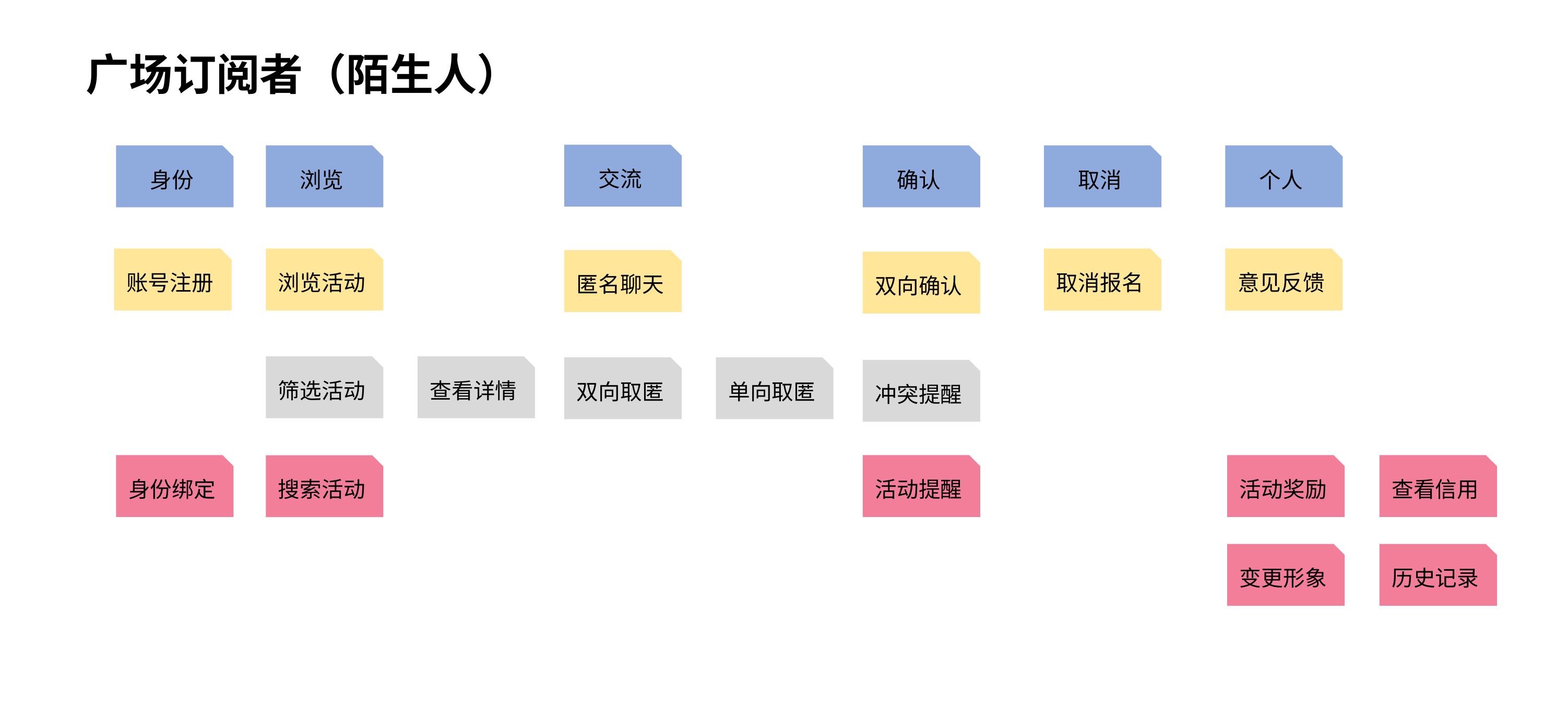

广场订阅者（陌生人）
交流
浏览
个人
身份
确认
取消
浏览活动
账号注册
意见反馈
取消报名
匿名聊天
双向确认
查看详情
筛选活动
单向取匿
双向取匿
冲突提醒
身份绑定
活动提醒
活动奖励
查看信用
搜索活动
变更形象
历史记录